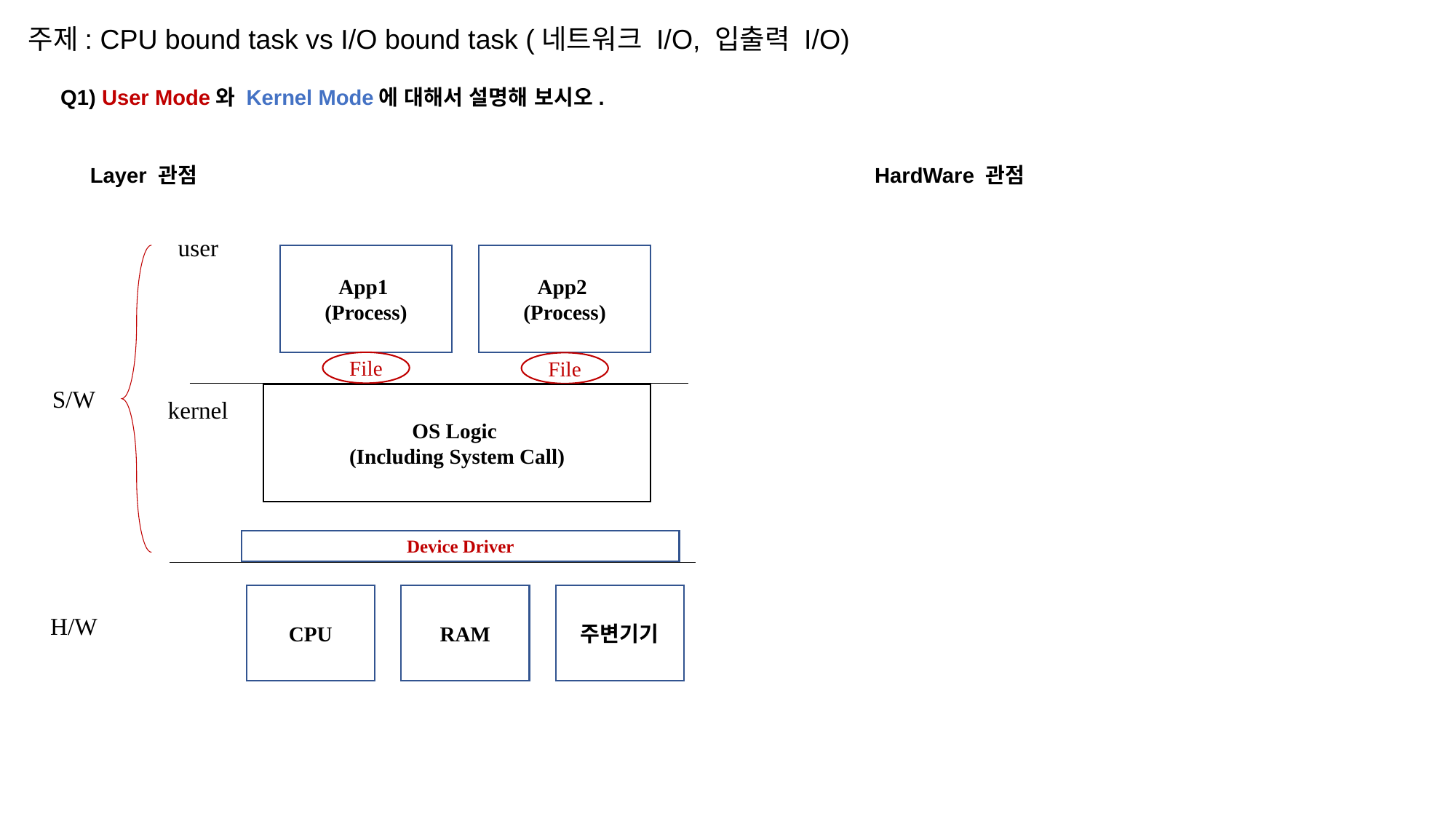

주제: CPU bound task vs I/O bound task (네트워크 I/O, 입출력 I/O)
Q1) User Mode와 Kernel Mode에 대해서 설명해 보시오.
Layer 관점
user

App1
(Process)
App2
(Process)
File
File
S/W
OS Logic
(Including System Call)
kernel
Device Driver
RAM
주변기기
CPU
H/W
HardWare 관점